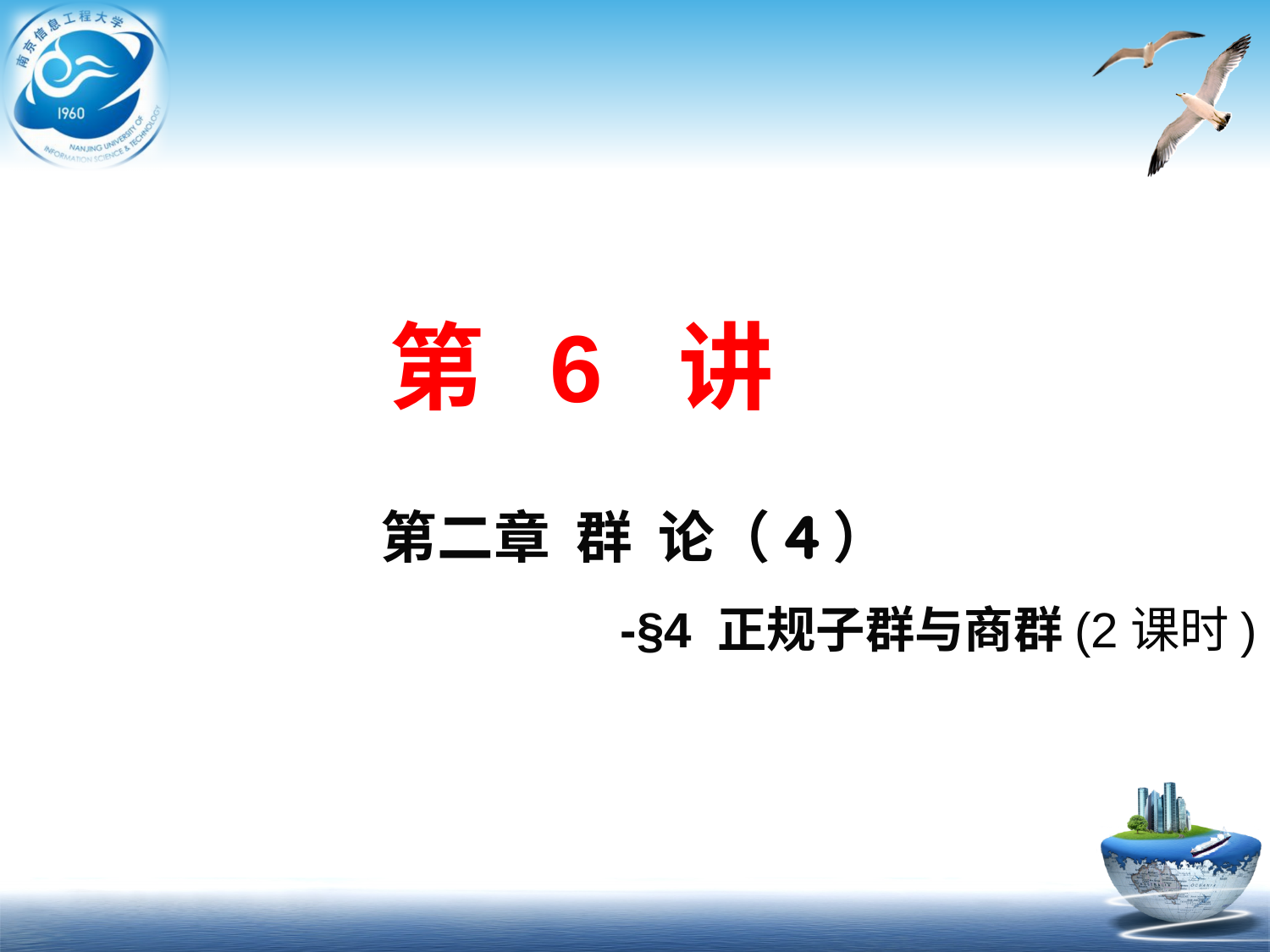

第  6  讲
第二章  群  论（4）
-§4 正规子群与商群(2课时)